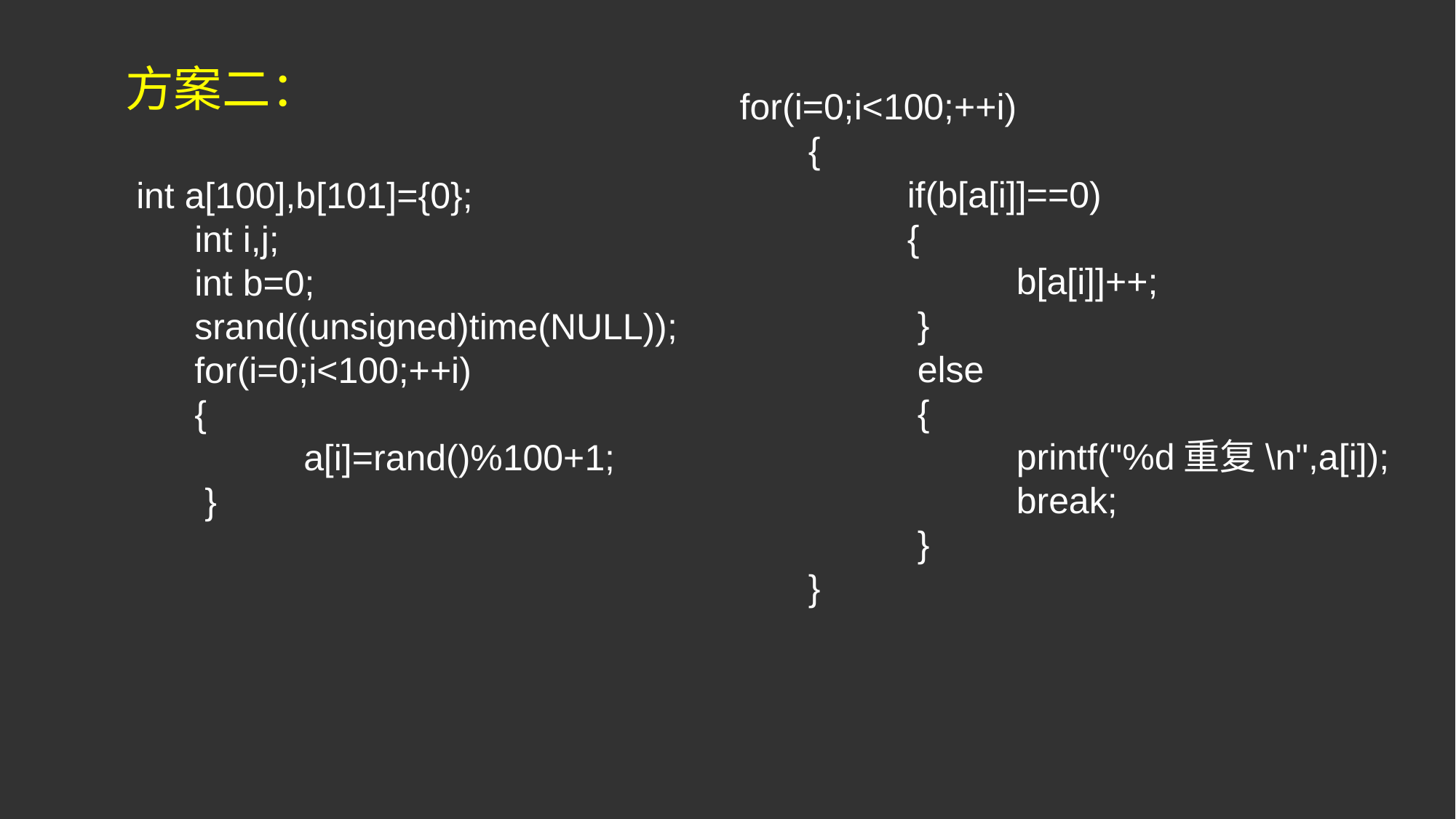

方案二：
     for(i=0;i<100;++i)
	 {
	 	if(b[a[i]]==0)
	 	{
	 		b[a[i]]++;
		 }
		 else
		 {
		 	printf("%d重复\n",a[i]);
		 	break;
		 }
	 }
     int a[100],b[101]={0};
	int i,j;
	int b=0;
	srand((unsigned)time(NULL));
	for(i=0;i<100;++i)
	{
		a[i]=rand()%100+1;
	 }